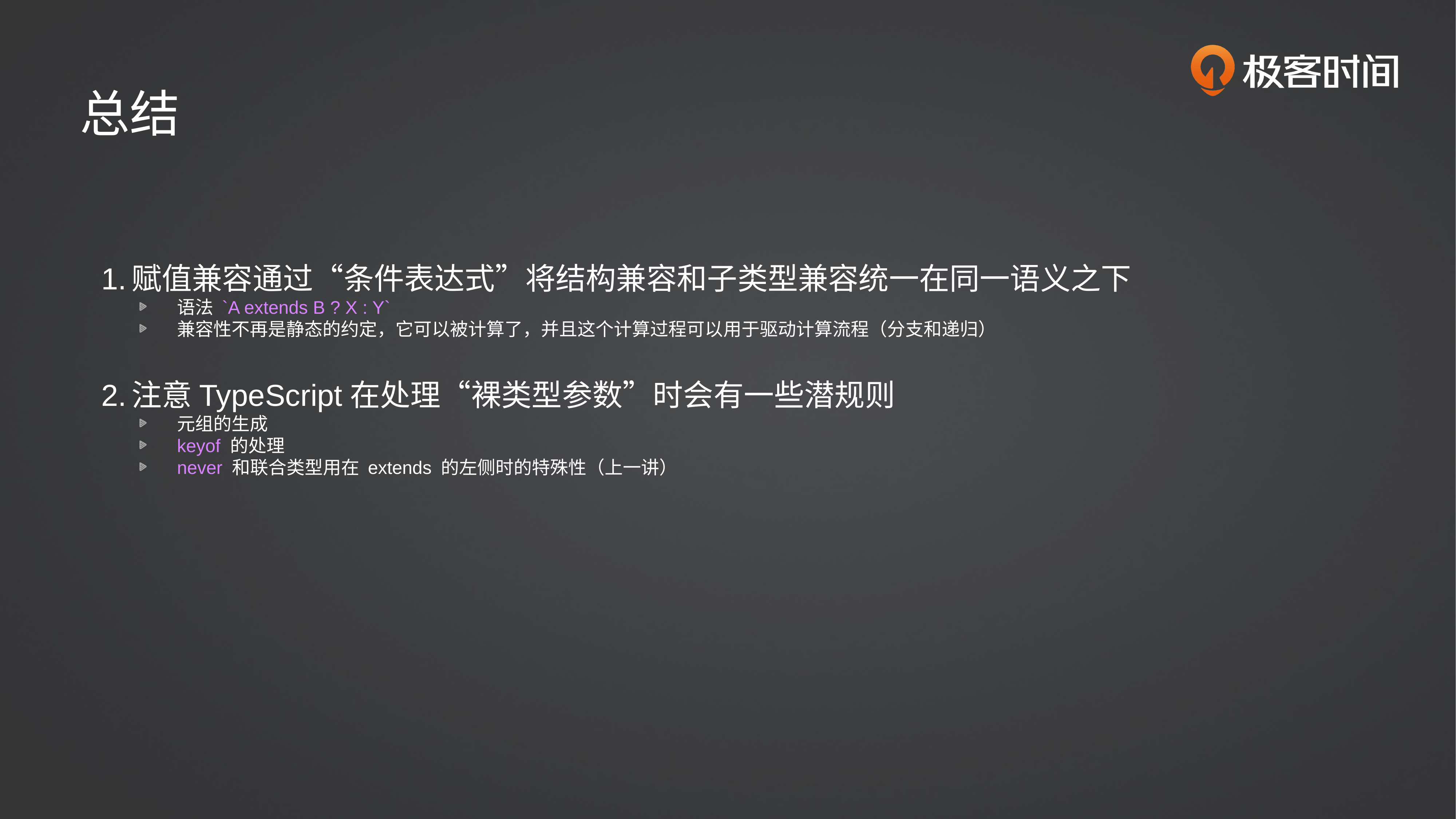

总结
赋值兼容通过“条件表达式”将结构兼容和子类型兼容统一在同一语义之下
语法 `A extends B ? X : Y`
兼容性不再是静态的约定，它可以被计算了，并且这个计算过程可以用于驱动计算流程（分支和递归）

注意TypeScript在处理“裸类型参数”时会有一些潜规则
元组的生成
keyof 的处理
never 和联合类型用在 extends 的左侧时的特殊性（上一讲）